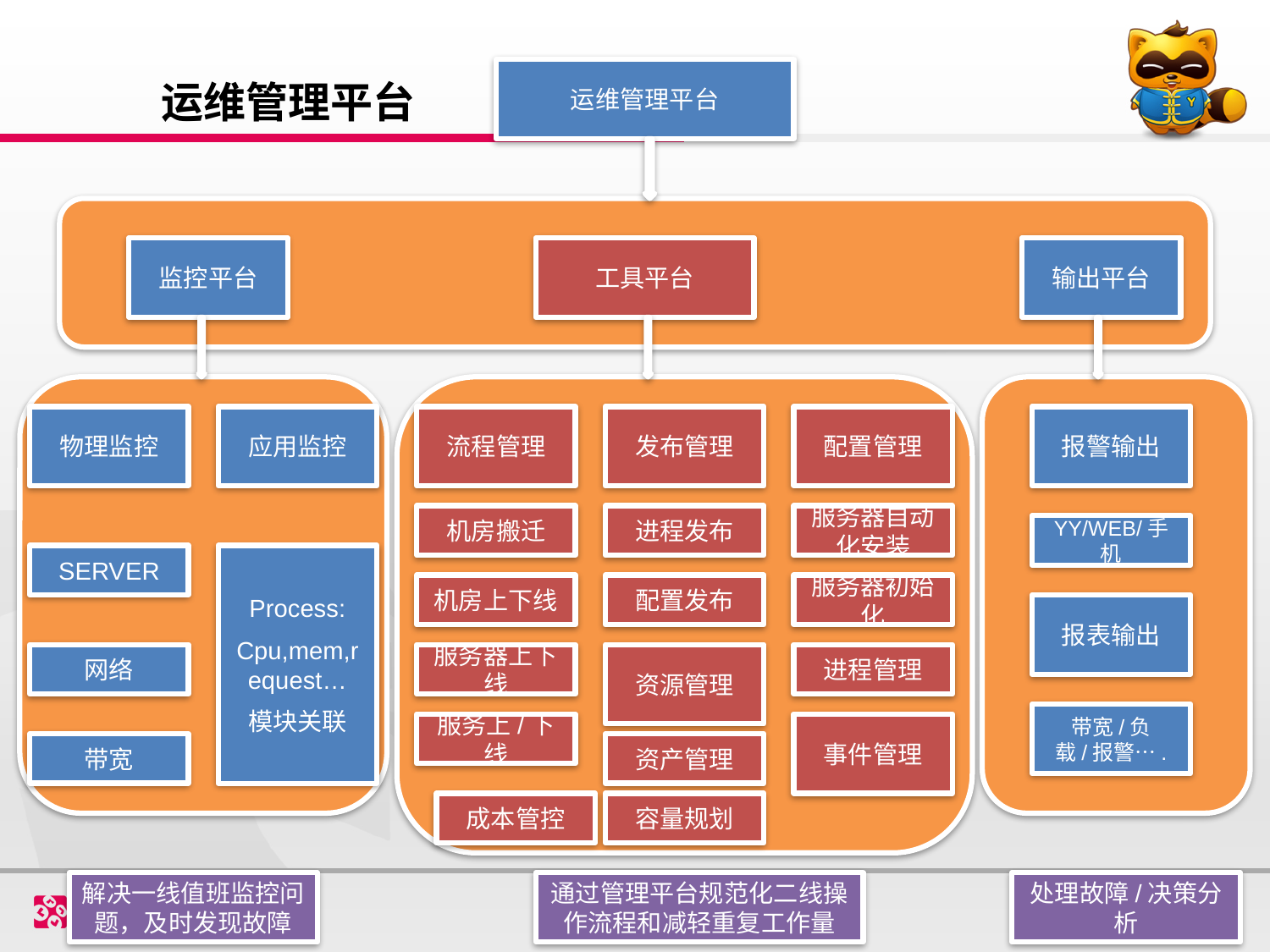

运维管理平台
运维管理平台

监控平台
工具平台
输出平台

物理监控
应用监控
流程管理
发布管理
配置管理
报警输出
机房搬迁
进程发布
服务器自动化安装
YY/WEB/手机
SERVER
Process:
Cpu,mem,request…
模块关联
机房上下线
配置发布
服务器初始化
报表输出
网络
服务器上下线
资源管理
进程管理
带宽/负载/报警….
服务上/下线
事件管理
带宽
资产管理
成本管控
容量规划
解决一线值班监控问题，及时发现故障
通过管理平台规范化二线操作流程和减轻重复工作量
处理故障/决策分析